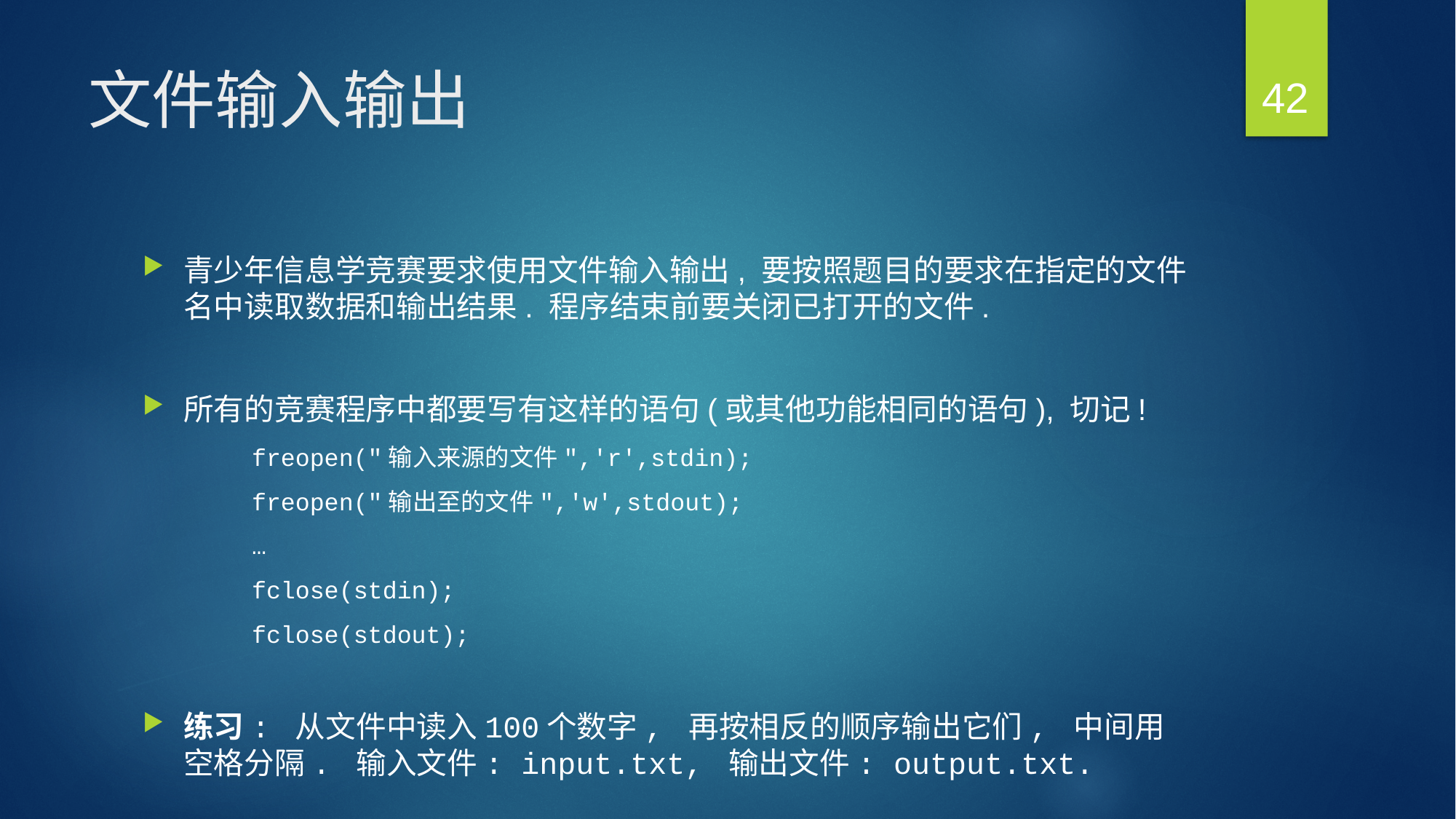

42
# 文件输入输出
青少年信息学竞赛要求使用文件输入输出, 要按照题目的要求在指定的文件名中读取数据和输出结果. 程序结束前要关闭已打开的文件.

所有的竞赛程序中都要写有这样的语句(或其他功能相同的语句), 切记!
freopen("输入来源的文件",'r',stdin);
freopen("输出至的文件",'w',stdout);
…
fclose(stdin);
fclose(stdout);

练习: 从文件中读入100个数字, 再按相反的顺序输出它们, 中间用空格分隔. 输入文件: input.txt, 输出文件: output.txt.